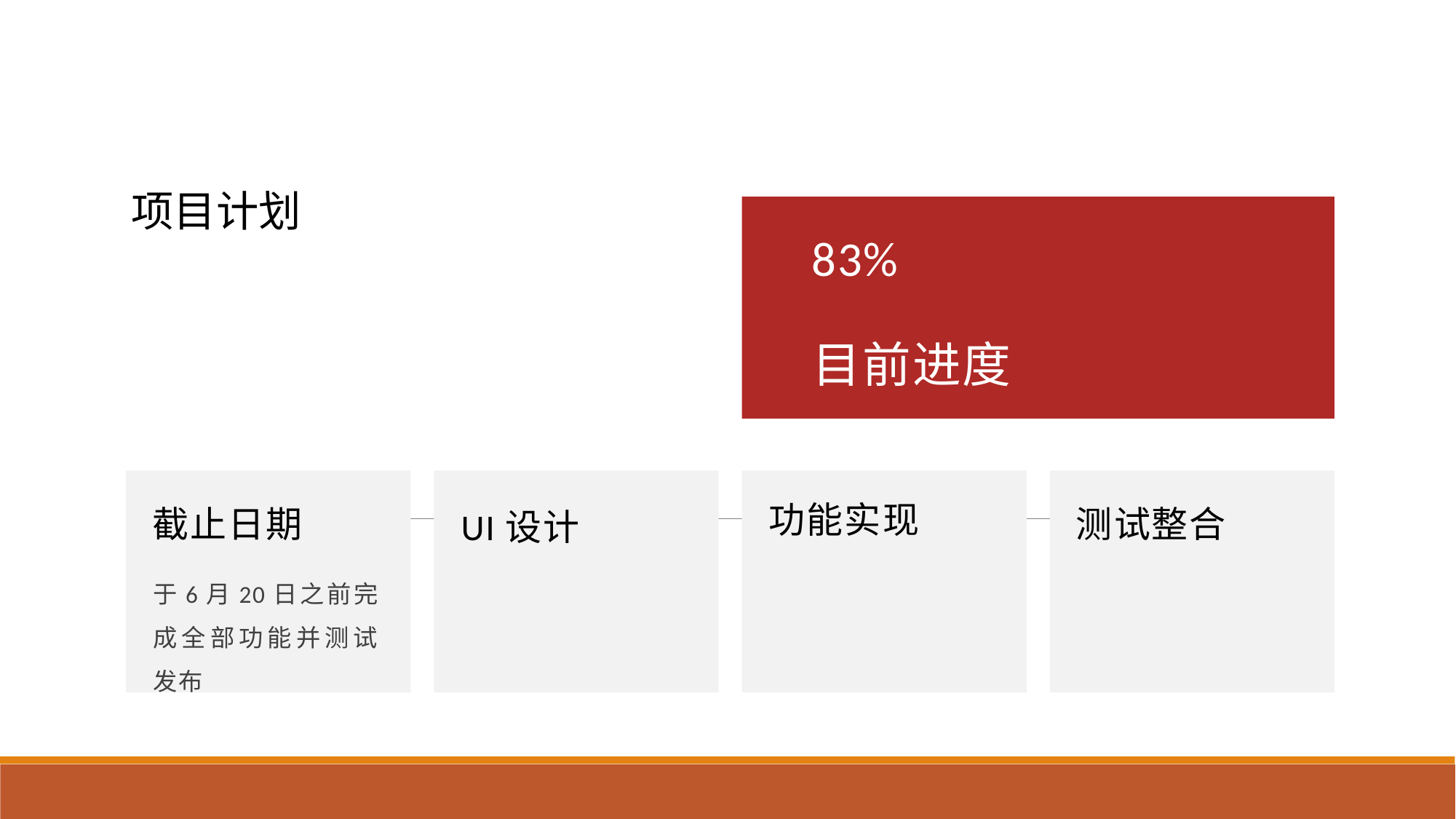

项目计划

83%
目前进度

截止日期
于6月20日之前完成全部功能并测试发布

UI设计

功能实现

测试整合